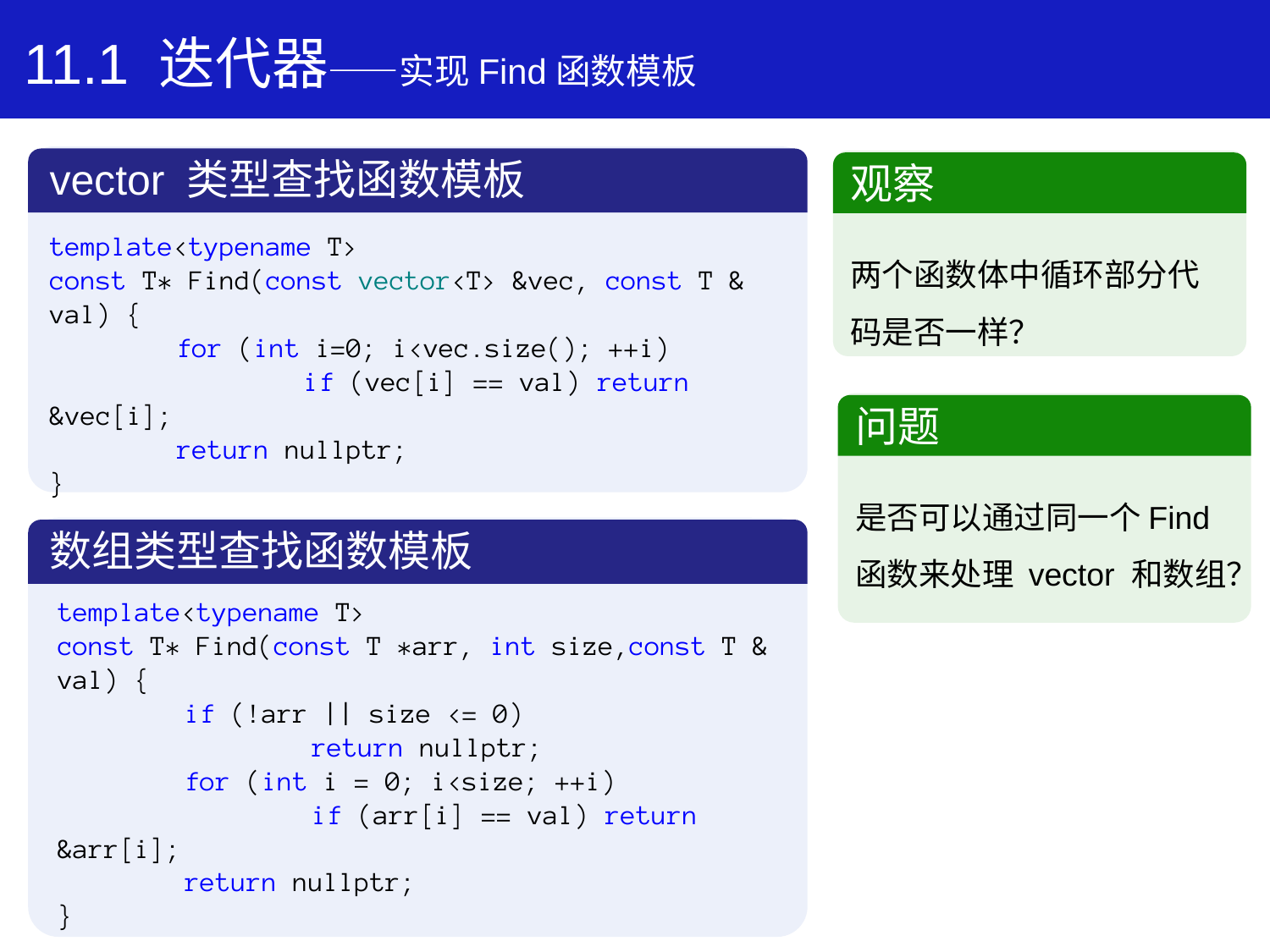

11.1 迭代器——实现Find函数模板

vector 类型查找函数模板

观察
两个函数体中循环部分代码是否一样？
template<typename T>
const T* Find(const vector<T> &vec, const T &
val) {
	for (int i=0; i<vec.size(); ++i)
		if (vec[i] == val) return &vec[i];
	return nullptr;
}

问题
是否可以通过同一个Find 函数来处理 vector 和数组？

数组类型查找函数模板
template<typename T>
const T* Find(const T *arr, int size,const T &
val) {
	if (!arr || size <= 0)
		return nullptr;
	for (int i = 0; i<size; ++i)
		if (arr[i] == val) return &arr[i];
	return nullptr;
}
6